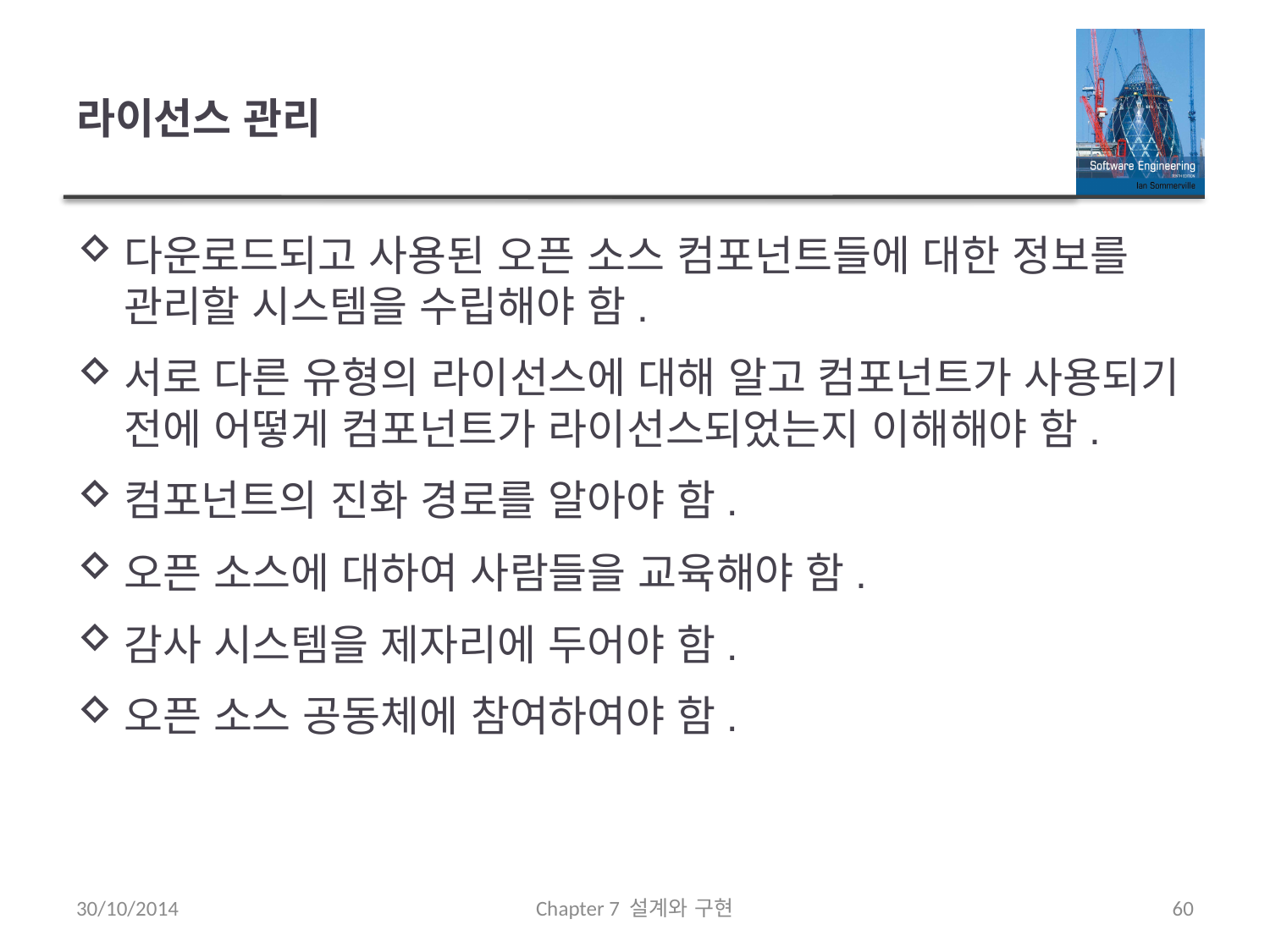

# 라이선스 관리
다운로드되고 사용된 오픈 소스 컴포넌트들에 대한 정보를 관리할 시스템을 수립해야 함.
서로 다른 유형의 라이선스에 대해 알고 컴포넌트가 사용되기 전에 어떻게 컴포넌트가 라이선스되었는지 이해해야 함.
컴포넌트의 진화 경로를 알아야 함.
오픈 소스에 대하여 사람들을 교육해야 함.
감사 시스템을 제자리에 두어야 함.
오픈 소스 공동체에 참여하여야 함.
30/10/2014
Chapter 7 설계와 구현
60